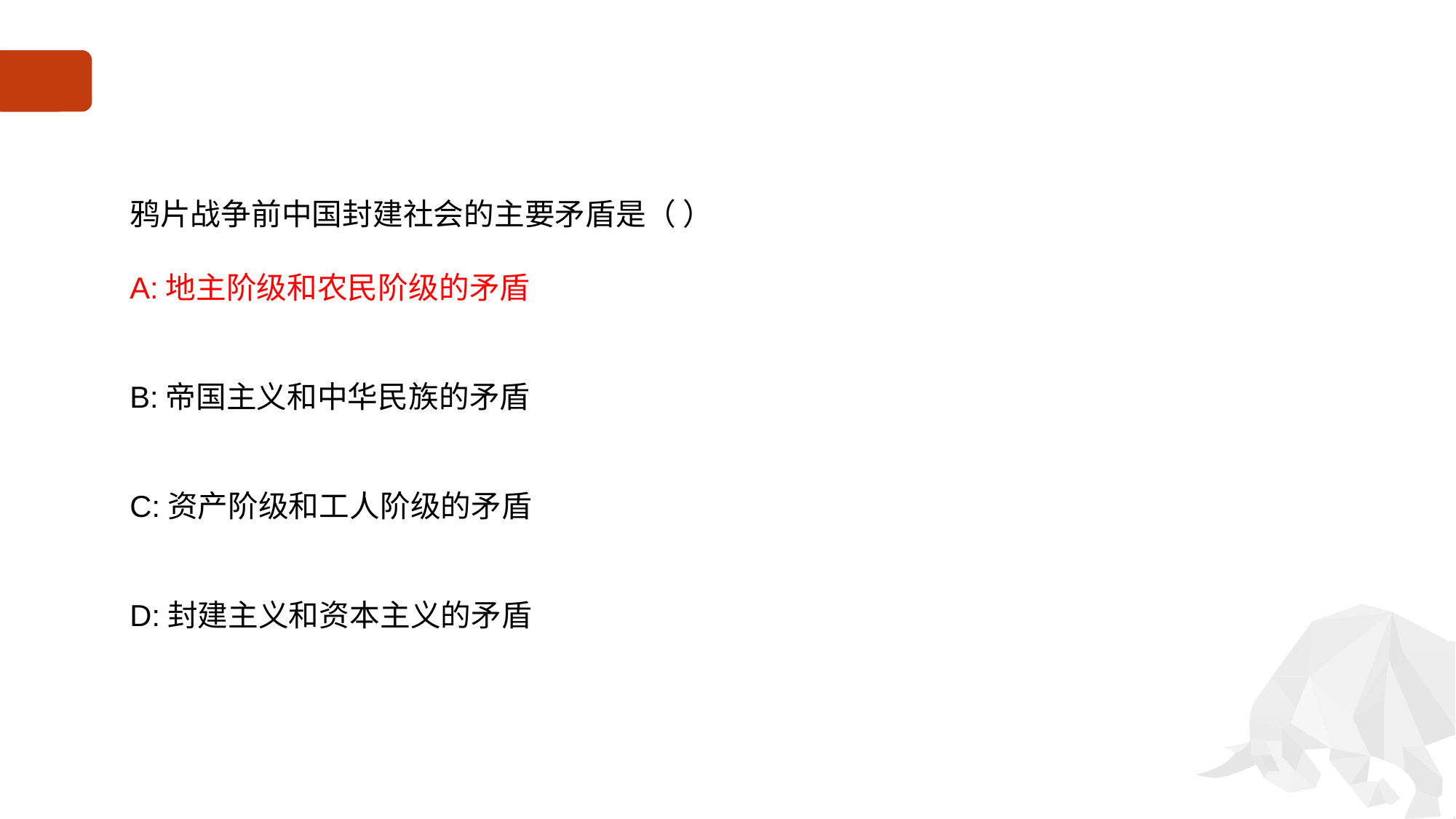

#
鸦片战争前中国封建社会的主要矛盾是（ ）

A:地主阶级和农民阶级的矛盾

B:帝国主义和中华民族的矛盾

C:资产阶级和工人阶级的矛盾

D:封建主义和资本主义的矛盾